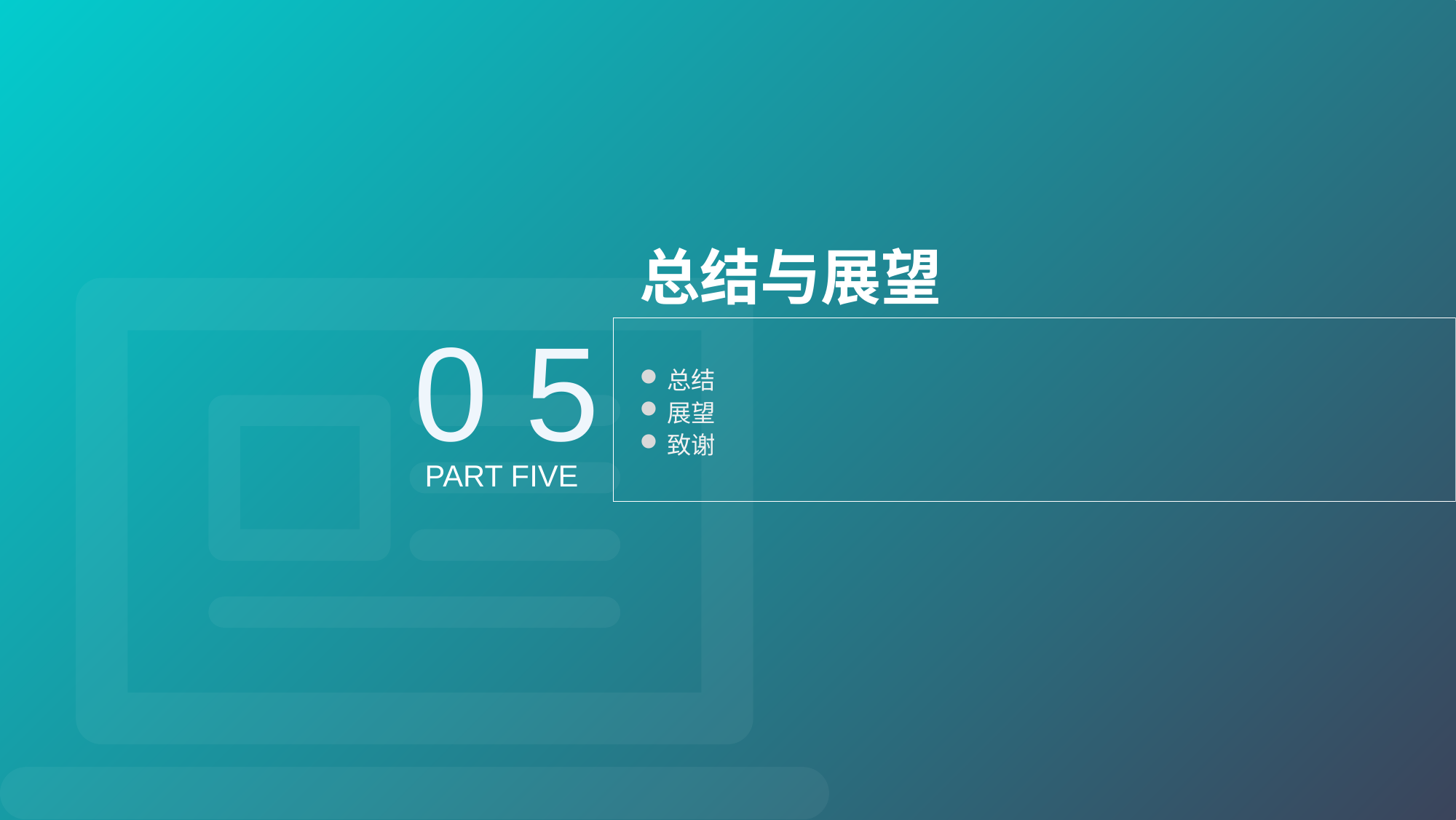

总结与展望

0 5

总结
展望
致谢
PART FIVE